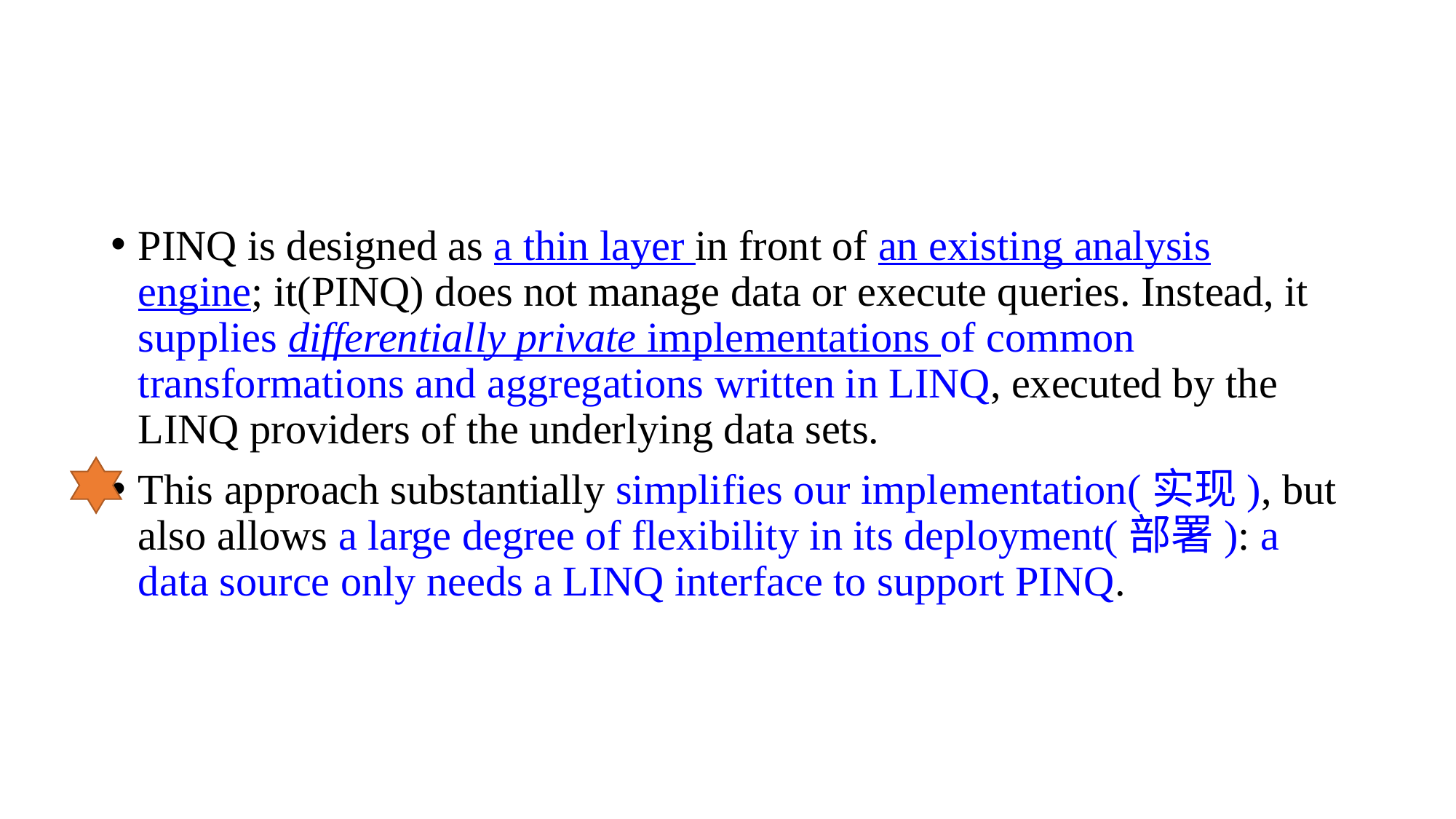

PINQ is designed as a thin layer in front of an existing analysis engine; it(PINQ) does not manage data or execute queries. Instead, it supplies differentially private implementations of common transformations and aggregations written in LINQ, executed by the LINQ providers of the underlying data sets.
This approach substantially simplifies our implementation(实现), but also allows a large degree of flexibility in its deployment(部署): a data source only needs a LINQ interface to support PINQ.